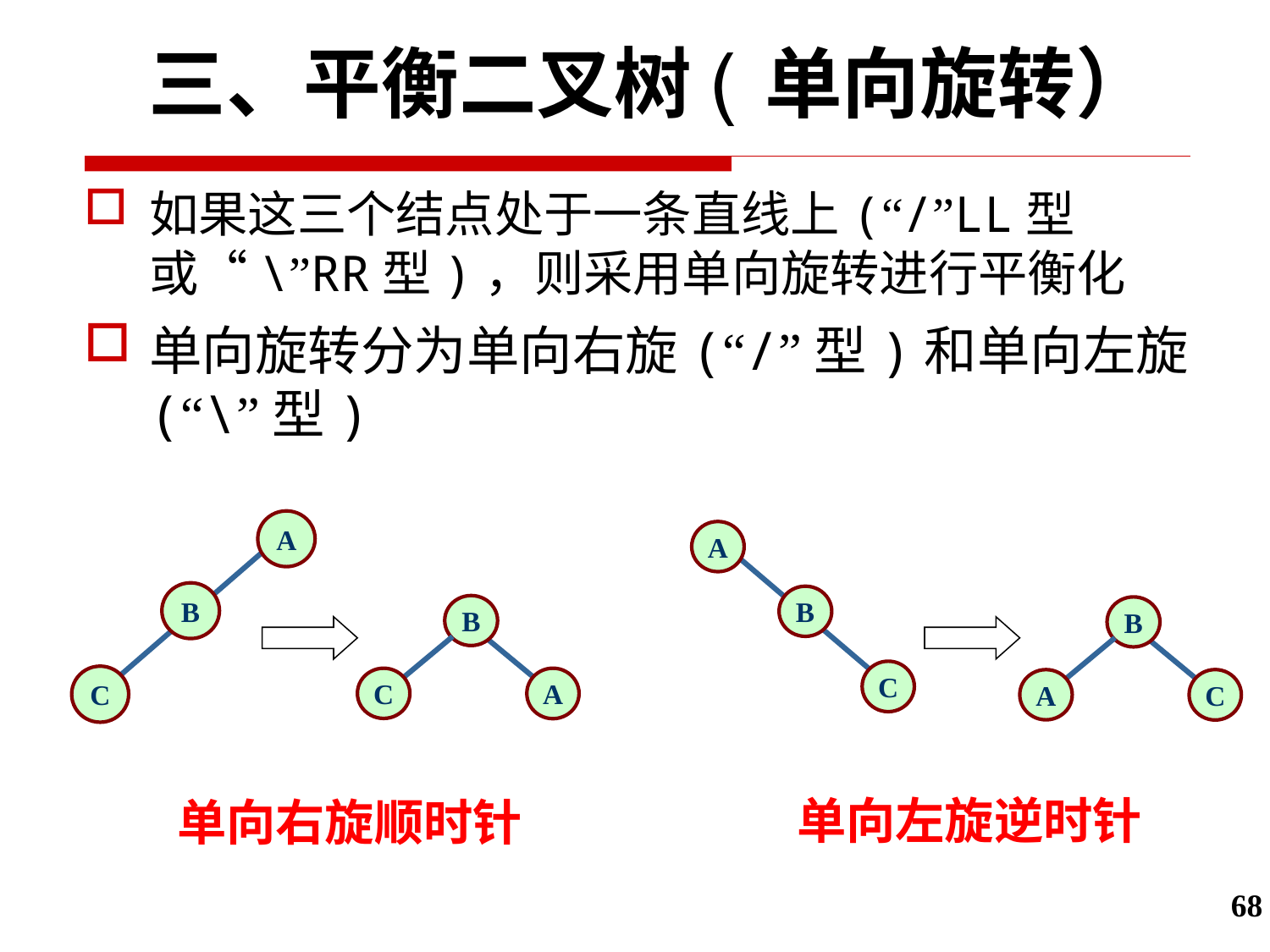

三、平衡二叉树(单向旋转）
如果这三个结点处于一条直线上(“/”LL型或“\”RR型)，则采用单向旋转进行平衡化
单向旋转分为单向右旋(“/”型)和单向左旋(“\”型)
A

B
C
A

B
C
B

C
A
B

A
C

单向左旋逆时针
单向右旋顺时针
68